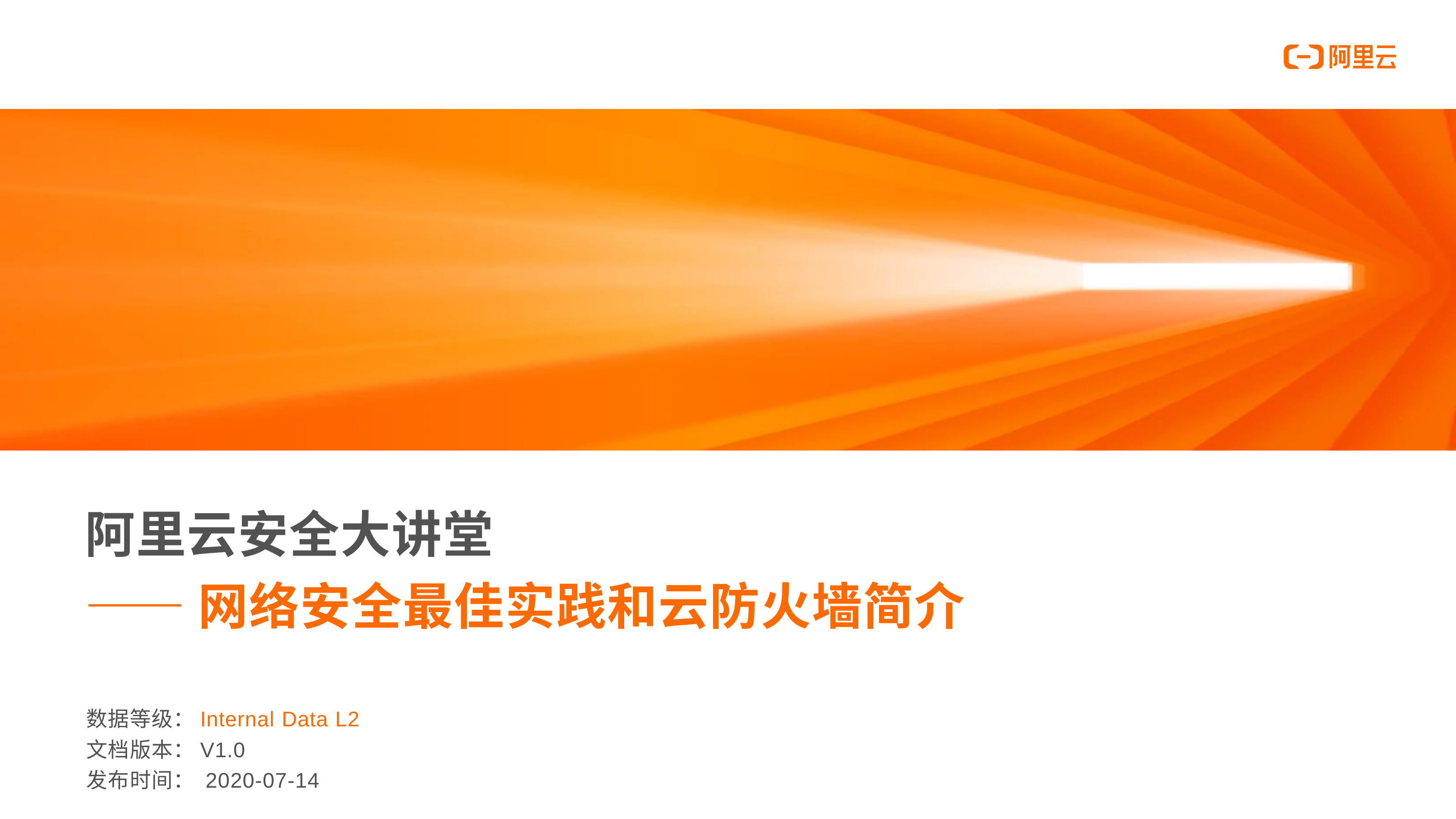

阿里云安全大讲堂
——网络安全最佳实践和云防火墙简介
数据等级：Internal Data L2  文档版本：V1.0
发布时间： 2020-07-14